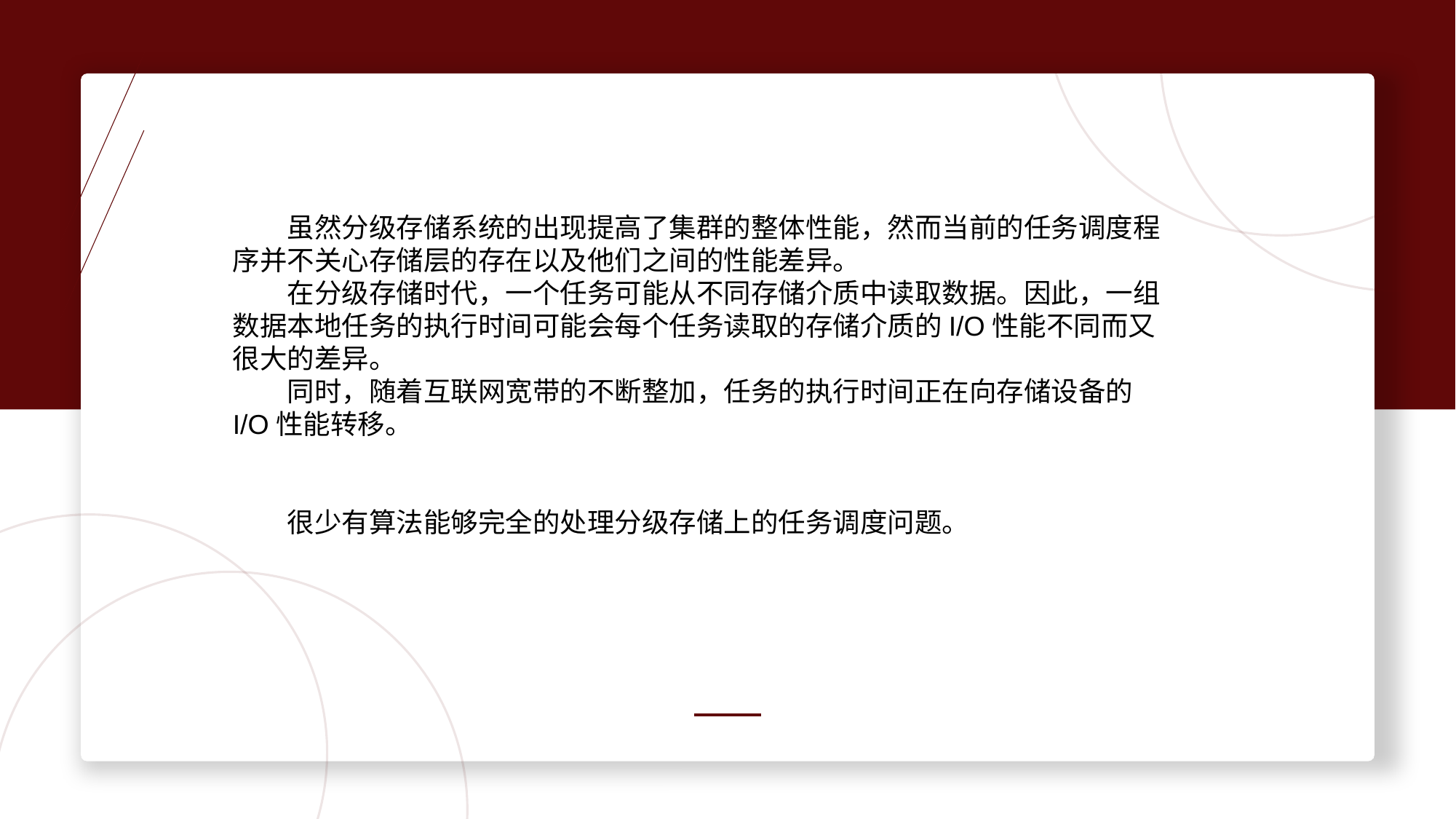

虽然分级存储系统的出现提高了集群的整体性能，然而当前的任务调度程序并不关心存储层的存在以及他们之间的性能差异。
在分级存储时代，一个任务可能从不同存储介质中读取数据。因此，一组数据本地任务的执行时间可能会每个任务读取的存储介质的I/O性能不同而又很大的差异。
同时，随着互联网宽带的不断整加，任务的执行时间正在向存储设备的I/O性能转移。

很少有算法能够完全的处理分级存储上的任务调度问题。